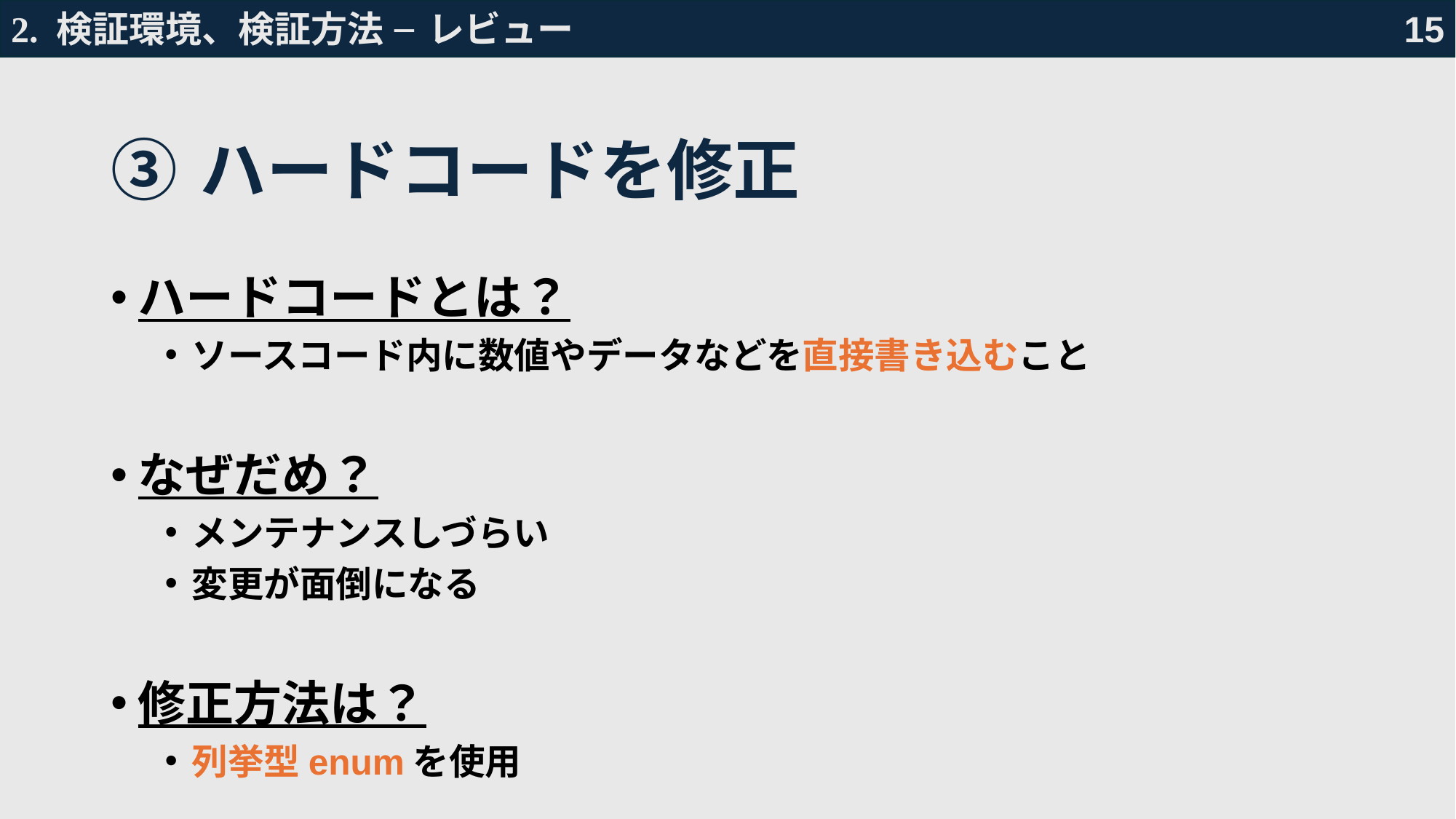

15
2. 検証環境、検証方法 – レビュー
# ハードコードを修正
ハードコードとは？
ソースコード内に数値やデータなどを直接書き込むこと

なぜだめ？
メンテナンスしづらい
変更が面倒になる

修正方法は？
列挙型enumを使用